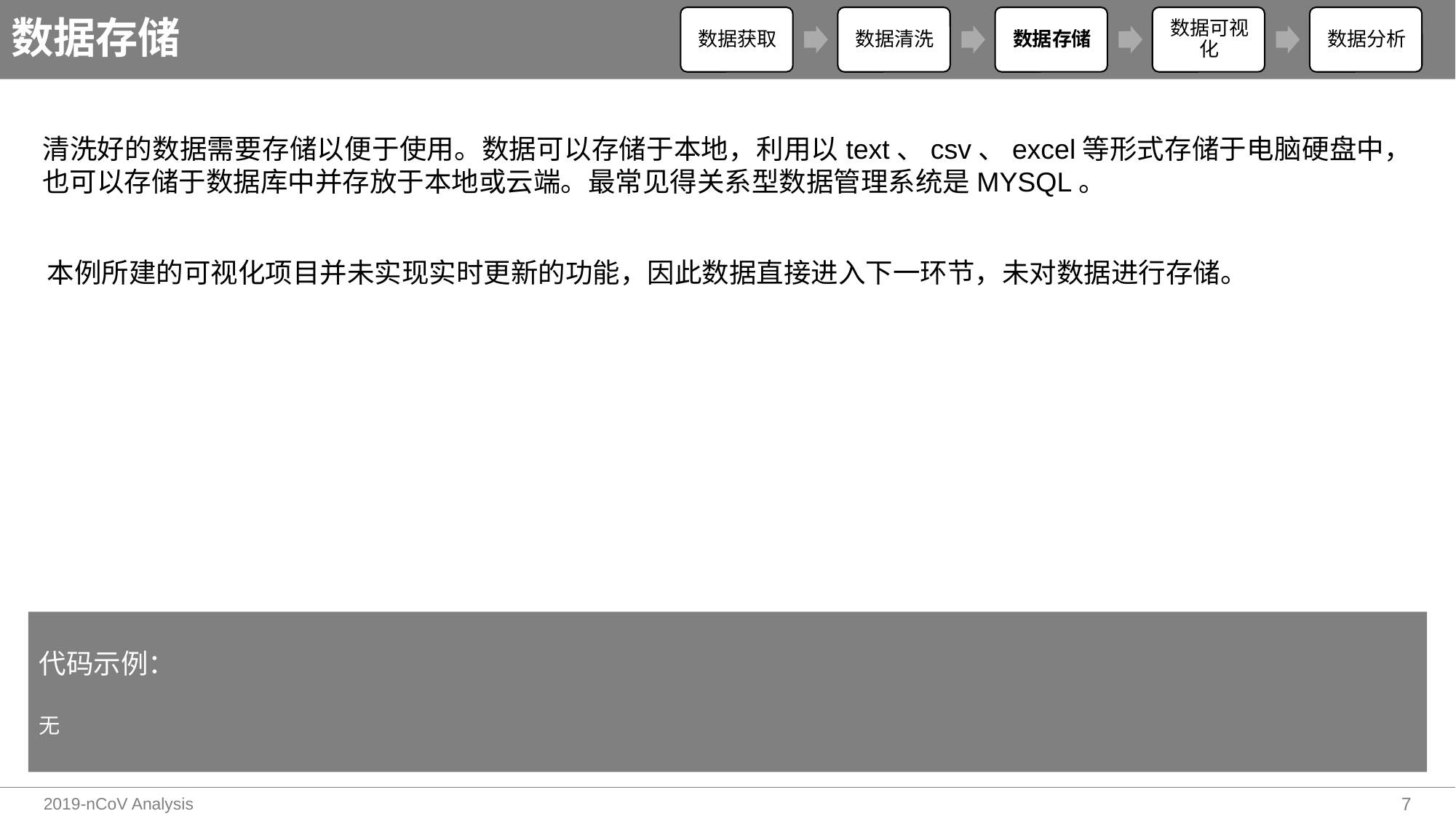

数据存储
数据获取

数据清洗

数据存储

数据可视化

数据分析
清洗好的数据需要存储以便于使用。数据可以存储于本地，利用以text、csv、excel等形式存储于电脑硬盘中，也可以存储于数据库中并存放于本地或云端。最常见得关系型数据管理系统是MYSQL。
本例所建的可视化项目并未实现实时更新的功能，因此数据直接进入下一环节，未对数据进行存储。
代码示例：

无
7